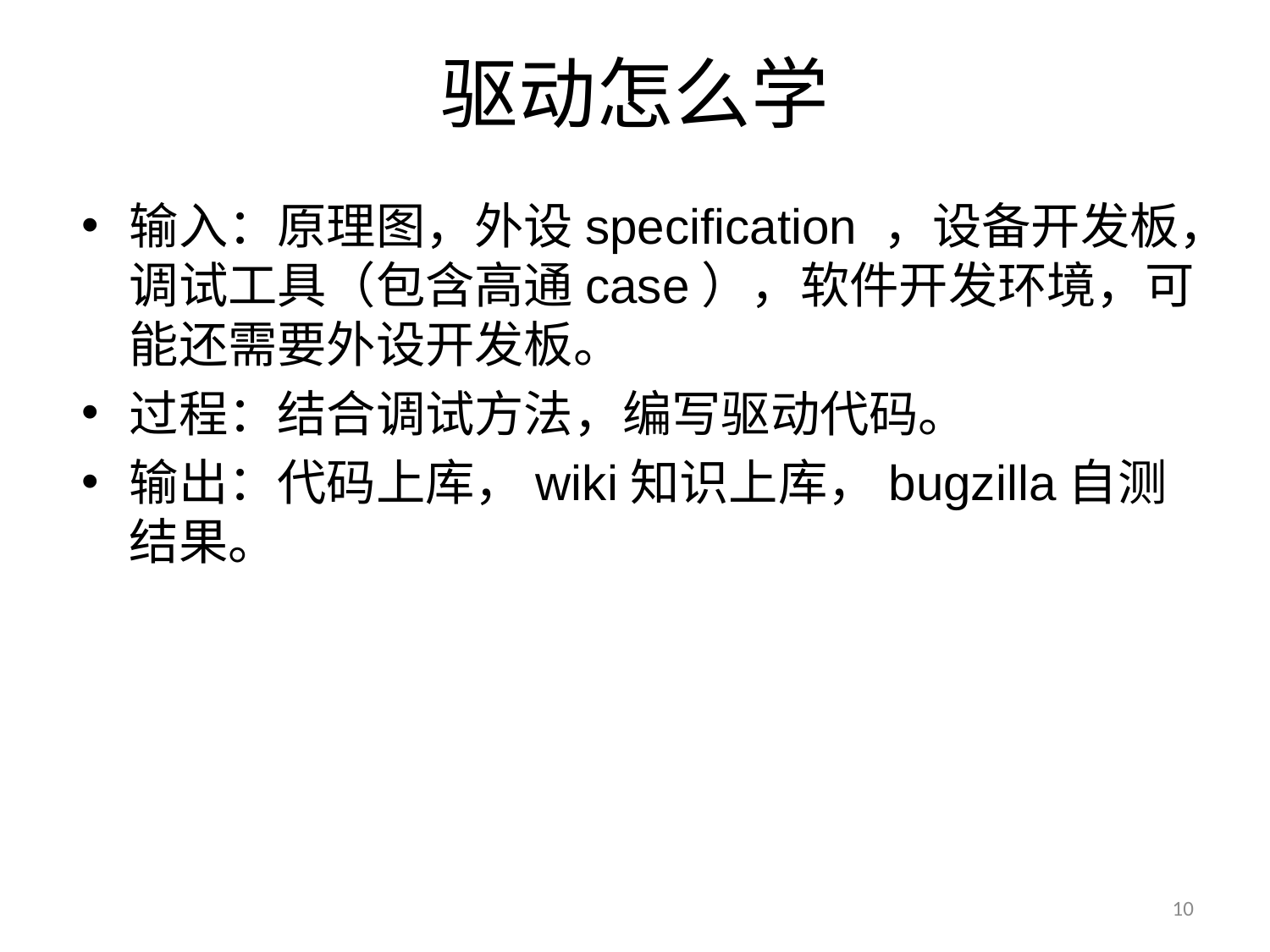

驱动怎么学
输入：原理图，外设specification ，设备开发板，调试工具（包含高通case），软件开发环境，可能还需要外设开发板。
过程：结合调试方法，编写驱动代码。
输出：代码上库，wiki知识上库，bugzilla自测结果。

10